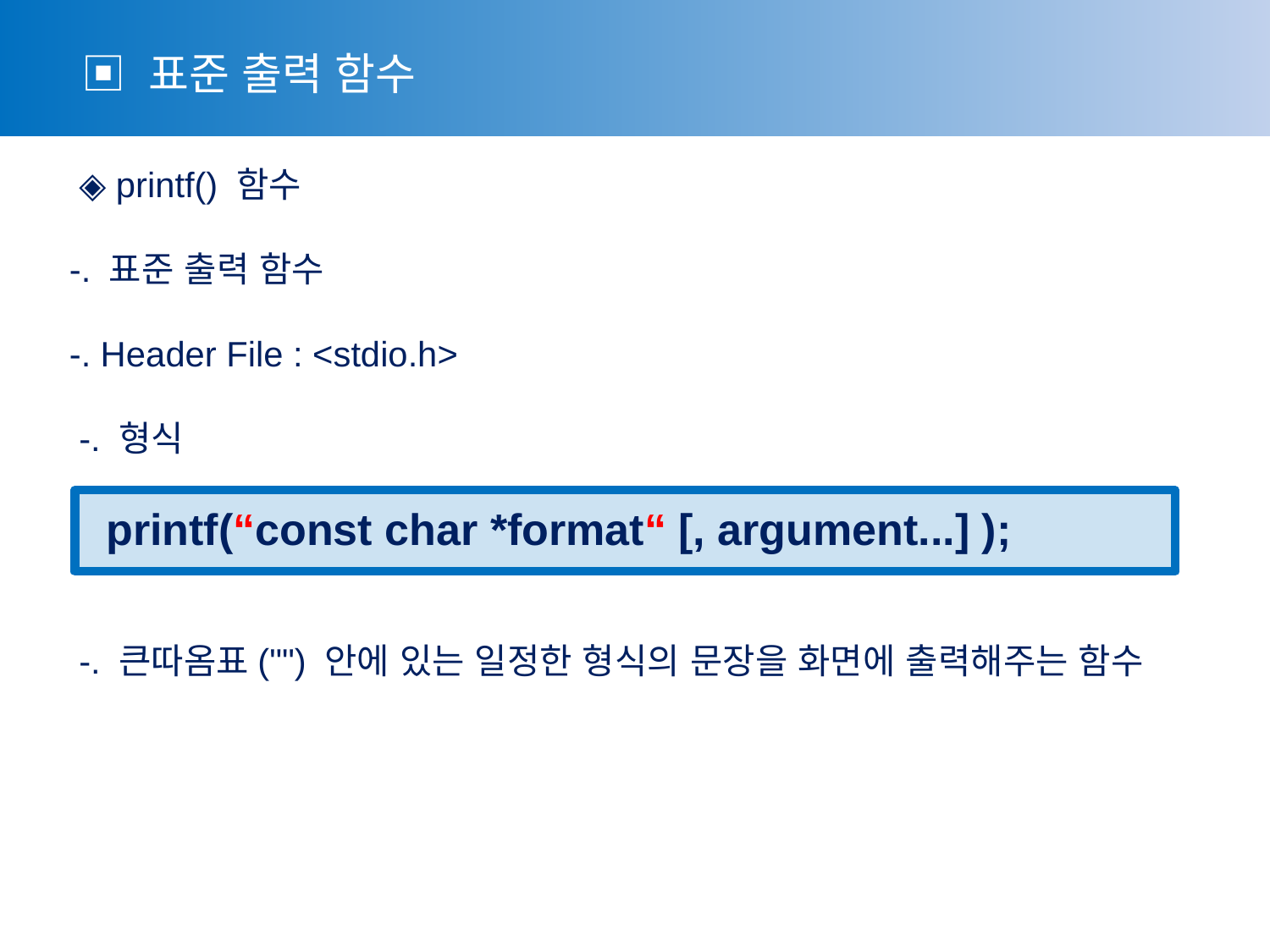

▣ 표준 출력 함수
 ◈ printf() 함수

-. 표준 출력 함수

-. Header File : <stdio.h>

 -. 형식

   printf(“const char *format“ [, argument...] );

 -. 큰따옴표("") 안에 있는 일정한 형식의 문장을 화면에 출력해주는 함수